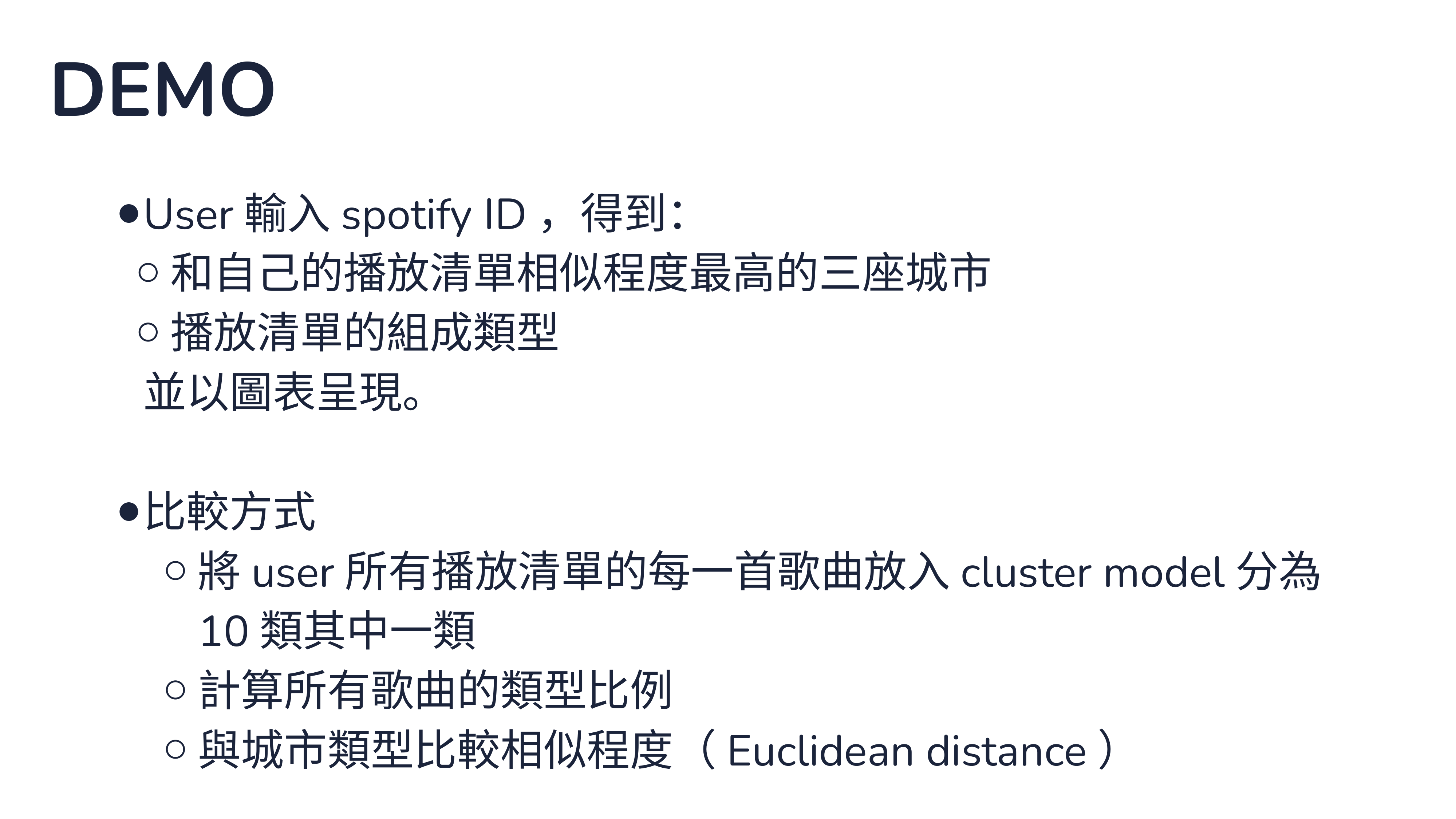

DEMO
User輸入spotify ID，得到：
和自己的播放清單相似程度最高的三座城市
播放清單的組成類型
並以圖表呈現。

比較方式
將user所有播放清單的每一首歌曲放入cluster model分為10類其中一類
計算所有歌曲的類型比例
與城市類型比較相似程度（Euclidean distance）